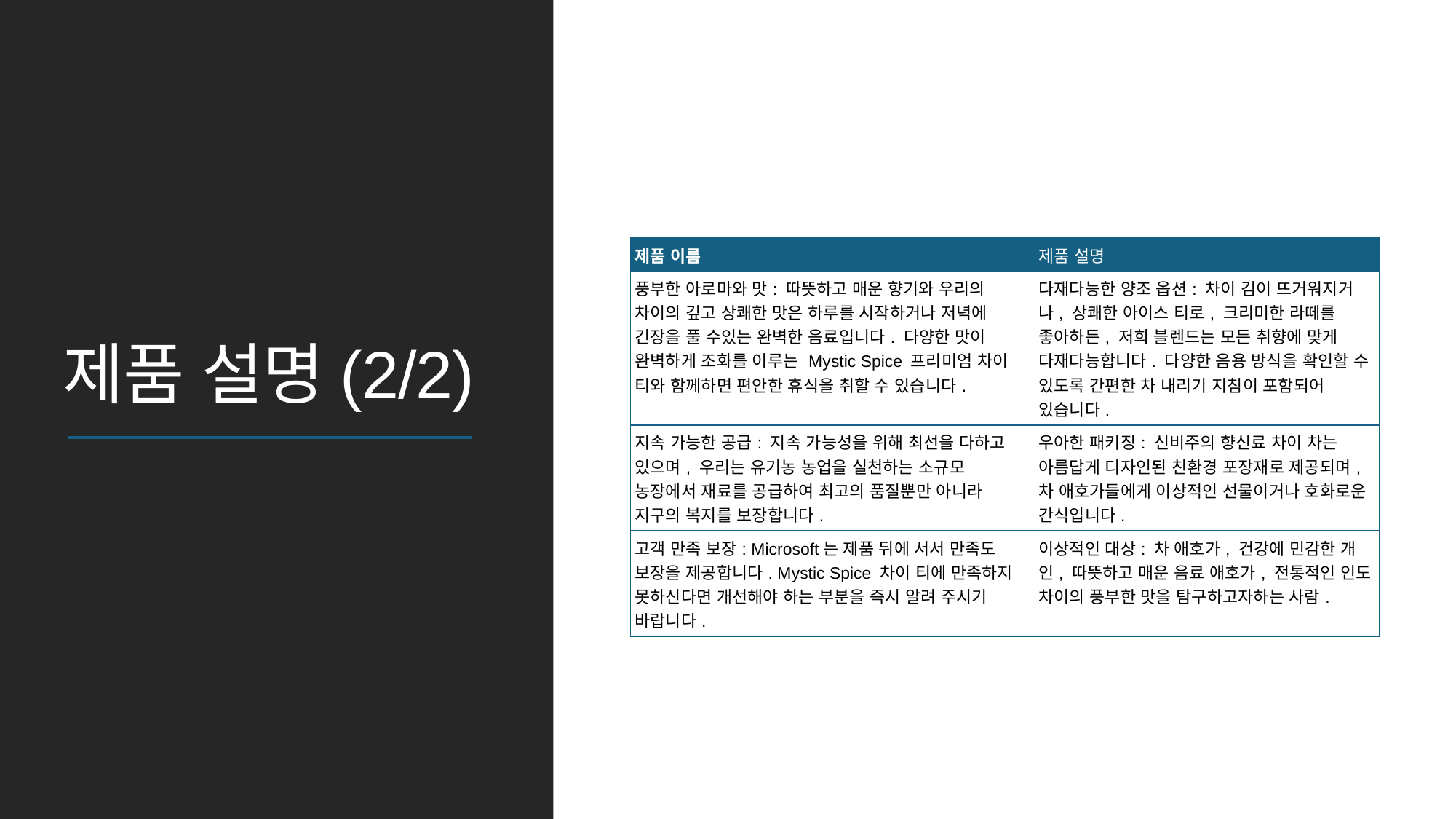

# 제품 설명(2/2)
| 제품 이름 | 제품 설명 |
| --- | --- |
| 풍부한 아로마와 맛: 따뜻하고 매운 향기와 우리의 차이의 깊고 상쾌한 맛은 하루를 시작하거나 저녁에 긴장을 풀 수있는 완벽한 음료입니다. 다양한 맛이 완벽하게 조화를 이루는 Mystic Spice 프리미엄 차이 티와 함께하면 편안한 휴식을 취할 수 있습니다. | 다재다능한 양조 옵션: 차이 김이 뜨거워지거나, 상쾌한 아이스 티로, 크리미한 라떼를 좋아하든, 저희 블렌드는 모든 취향에 맞게 다재다능합니다. 다양한 음용 방식을 확인할 수 있도록 간편한 차 내리기 지침이 포함되어 있습니다. |
| 지속 가능한 공급: 지속 가능성을 위해 최선을 다하고 있으며, 우리는 유기농 농업을 실천하는 소규모 농장에서 재료를 공급하여 최고의 품질뿐만 아니라 지구의 복지를 보장합니다. | 우아한 패키징: 신비주의 향신료 차이 차는 아름답게 디자인된 친환경 포장재로 제공되며, 차 애호가들에게 이상적인 선물이거나 호화로운 간식입니다. |
| 고객 만족 보장: Microsoft는 제품 뒤에 서서 만족도 보장을 제공합니다. Mystic Spice 차이 티에 만족하지 못하신다면 개선해야 하는 부분을 즉시 알려 주시기 바랍니다. | 이상적인 대상: 차 애호가, 건강에 민감한 개인, 따뜻하고 매운 음료 애호가, 전통적인 인도 차이의 풍부한 맛을 탐구하고자하는 사람. |